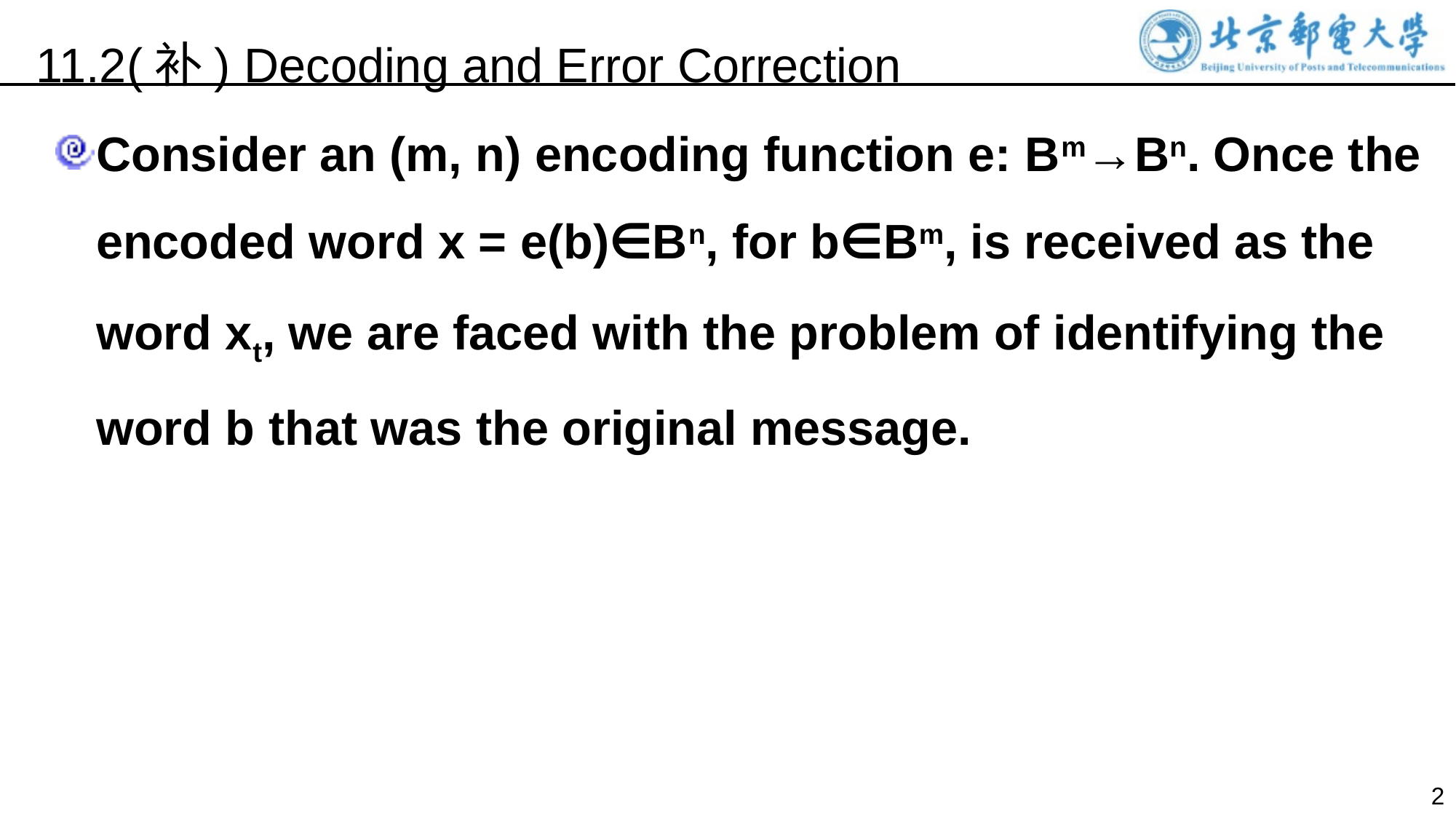

11.2(补) Decoding and Error Correction
Consider an (m, n) encoding function e: Bm→Bn. Once the encoded word x = e(b)∈Bn, for b∈Bm, is received as the word xt, we are faced with the problem of identifying the word b that was the original message.